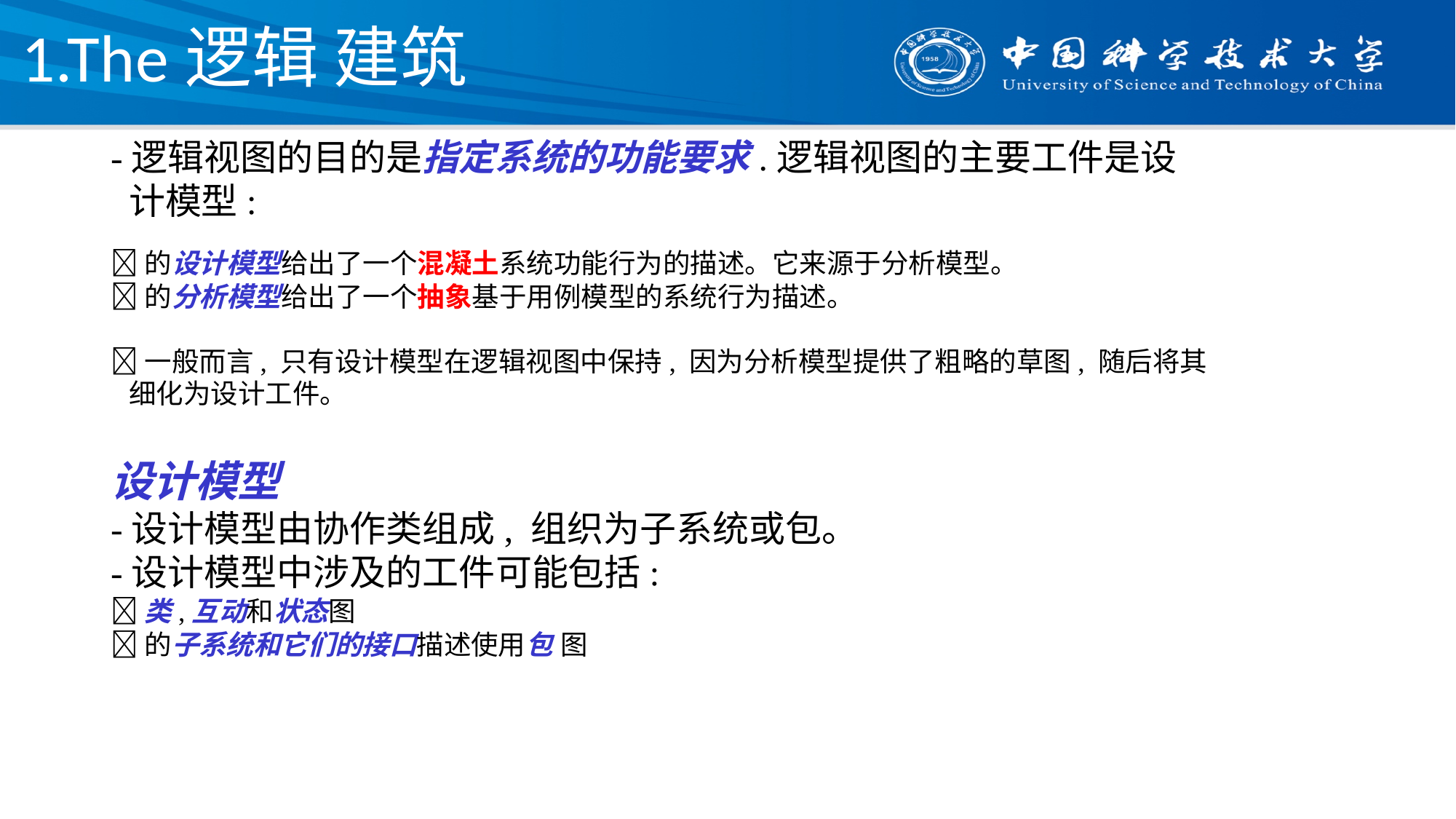

# 1.The逻辑 建筑
-逻辑视图的目的是指定系统的功能要求.逻辑视图的主要工件是设计模型:
÷的设计模型给出了一个混凝土系统功能行为的描述。它来源于分析模型。
÷的分析模型给出了一个抽象基于用例模型的系统行为描述。

÷一般而言, 只有设计模型在逻辑视图中保持, 因为分析模型提供了粗略的草图, 随后将其细化为设计工件。

设计模型
-设计模型由协作类组成, 组织为子系统或包。
-设计模型中涉及的工件可能包括:
÷类,互动和状态图
÷的子系统和它们的接口描述使用包 图